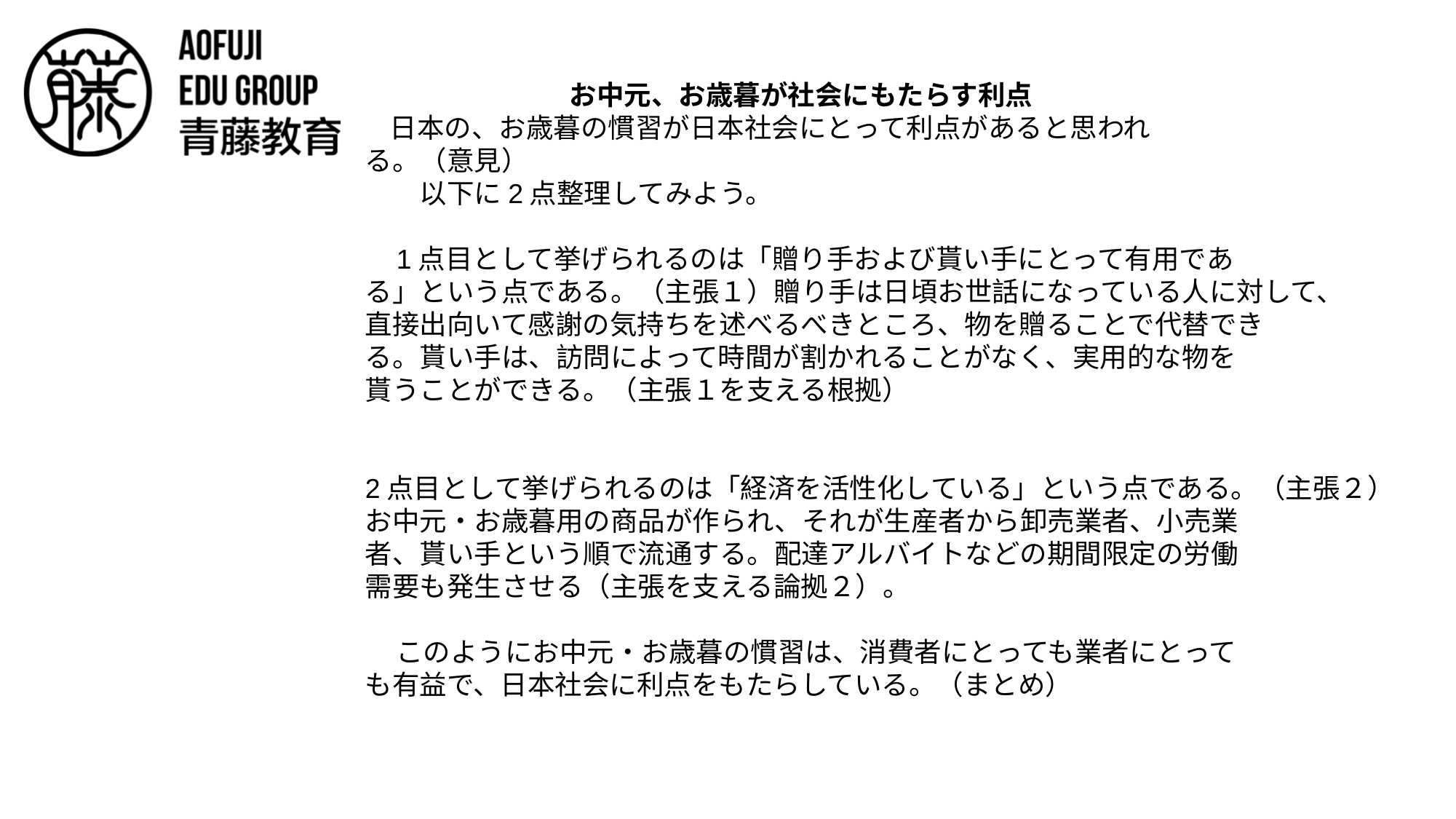

# お中元、お歳暮が社会にもたらす利点 日本の、お歳暮の慣習が日本社会にとって利点があると思われ る。（意見） 　　以下に2点整理してみよう。 1点目として挙げられるのは「贈り手および貰い手にとって有用であ る」という点である。（主張１）贈り手は日頃お世話になっている人に対して、 直接出向いて感謝の気持ちを述べるべきところ、物を贈ることで代替でき る。貰い手は、訪問によって時間が割かれることがなく、実用的な物を 貰うことができる。（主張１を支える根拠） 2点目として挙げられるのは「経済を活性化している」という点である。（主張２） お中元・お歳暮用の商品が作られ、それが生産者から卸売業者、小売業 者、貰い手という順で流通する。配達アルバイトなどの期間限定の労働 需要も発生させる（主張を支える論拠２）。 このようにお中元・お歳暮の慣習は、消費者にとっても業者にとって も有益で、日本社会に利点をもたらしている。（まとめ）